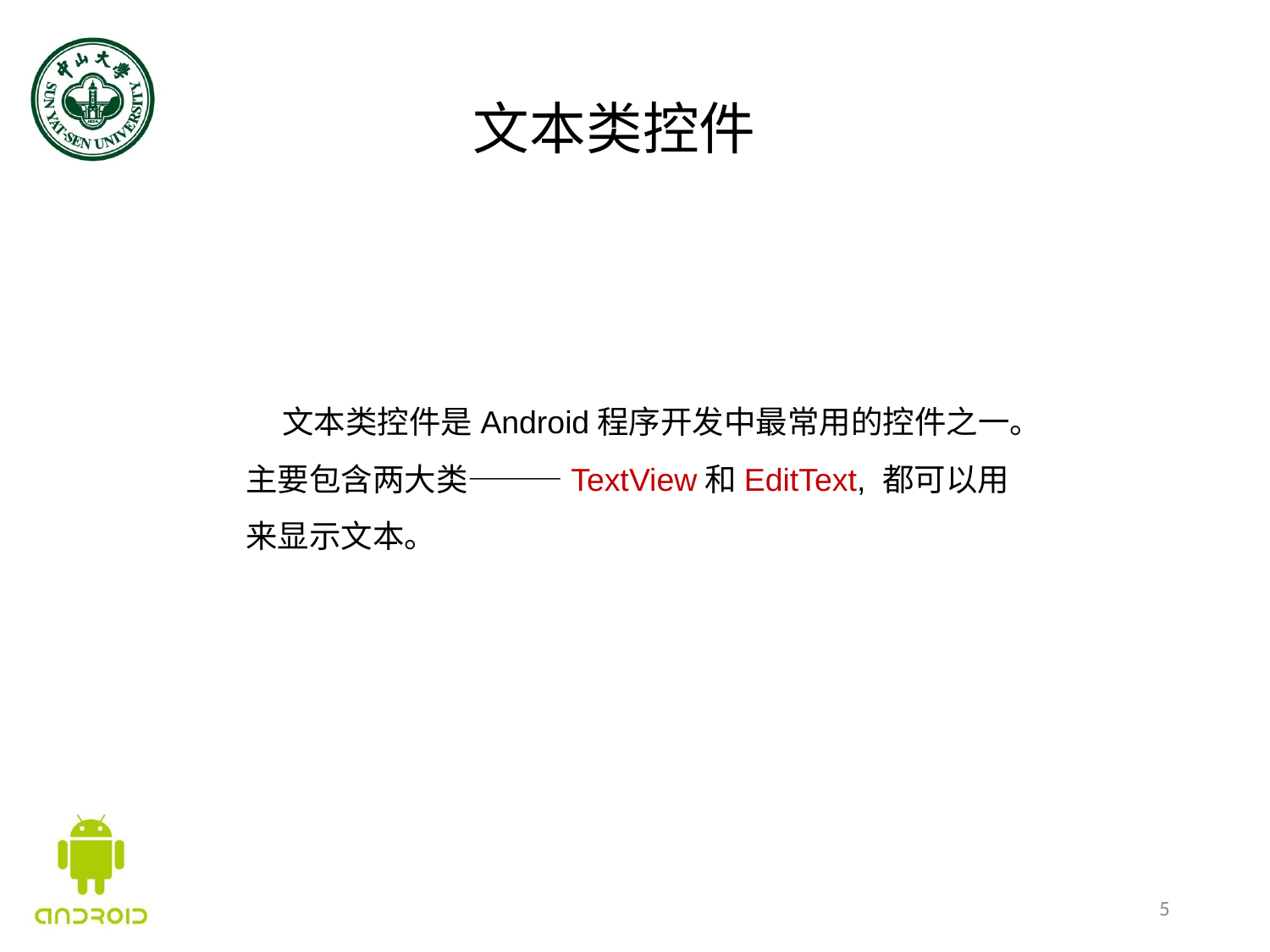

文本类控件

    文本类控件是Android程序开发中最常用的控件之一。主要包含两大类———TextView和EditText, 都可以用来显示文本。
5